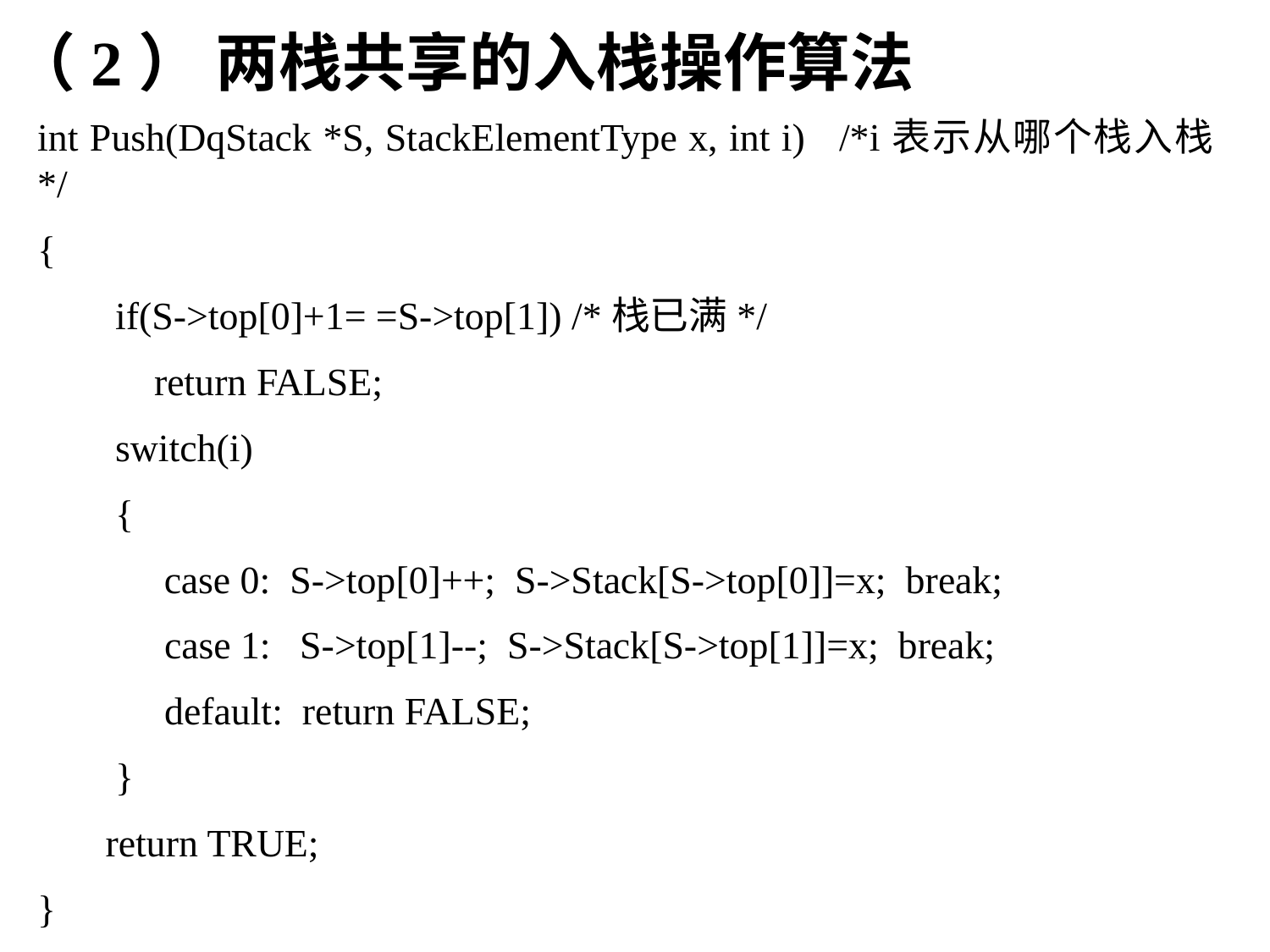

（2） 两栈共享的入栈操作算法
int Push(DqStack *S, StackElementType x, int i)   /*i表示从哪个栈入栈*/
{
        if(S->top[0]+1= =S->top[1]) /*栈已满*/
            return FALSE;
        switch(i)
        {
             case 0:  S->top[0]++;  S->Stack[S->top[0]]=x;  break;
	case 1:   S->top[1]--;  S->Stack[S->top[1]]=x;  break;
	default:  return FALSE;
        }
       return TRUE;
}